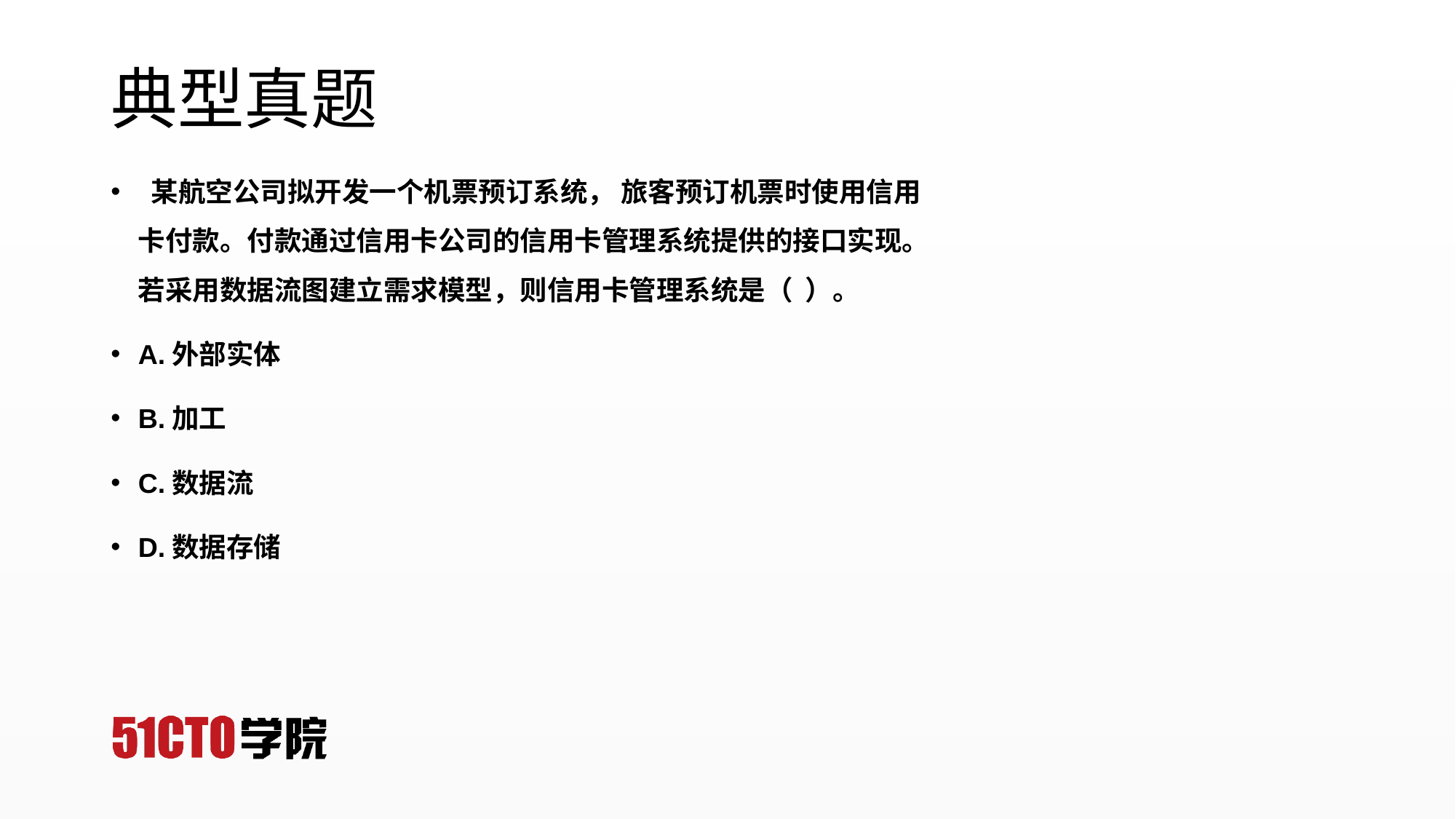

# 典型真题
 某航空公司拟开发一个机票预订系统， 旅客预订机票时使用信用卡付款。付款通过信用卡公司的信用卡管理系统提供的接口实现。若采用数据流图建立需求模型，则信用卡管理系统是（  ）。
A.外部实体
B.加工
C.数据流
D.数据存储